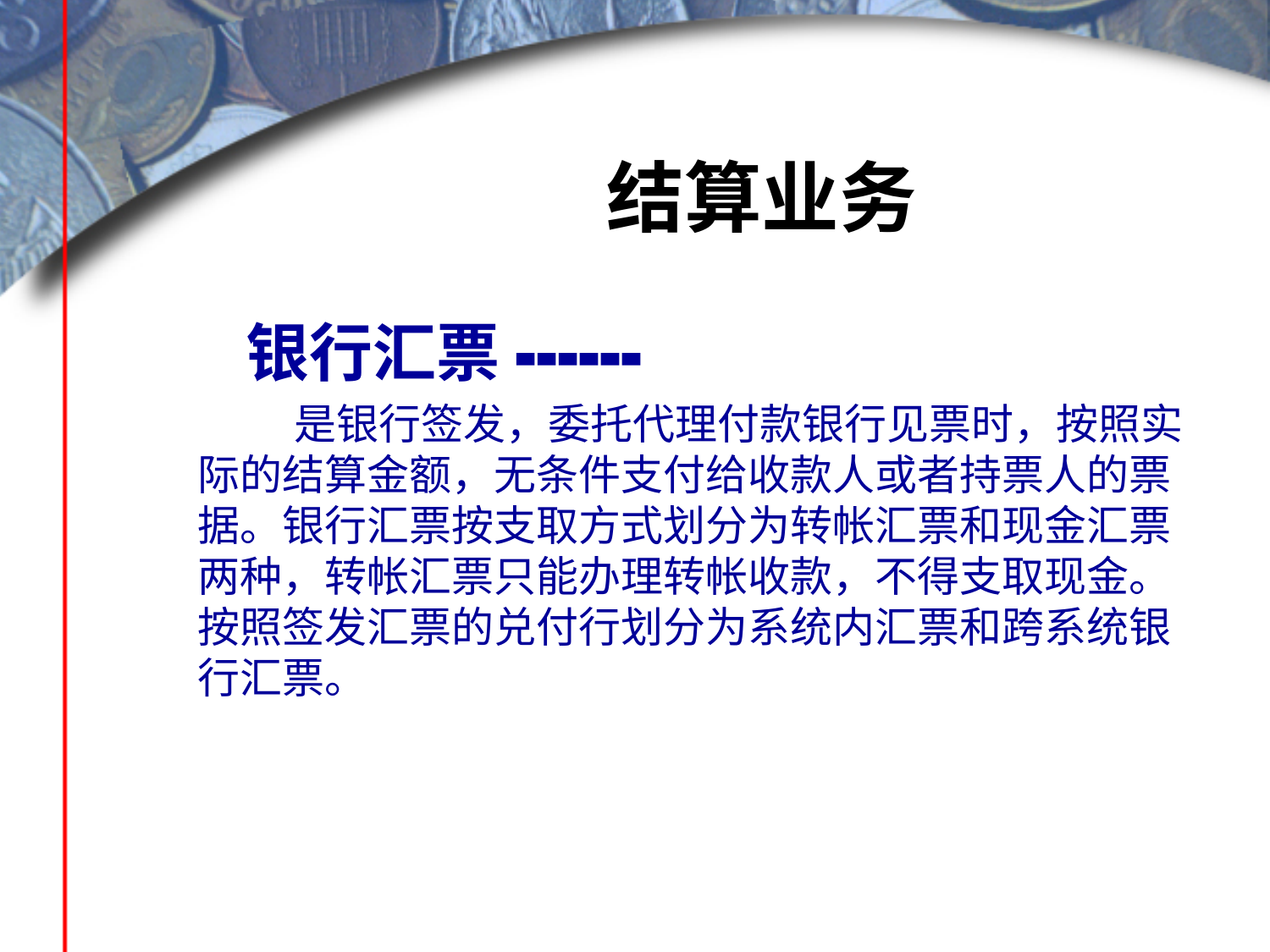

# 结算业务
银行汇票------
    是银行签发，委托代理付款银行见票时，按照实际的结算金额，无条件支付给收款人或者持票人的票据。银行汇票按支取方式划分为转帐汇票和现金汇票两种，转帐汇票只能办理转帐收款，不得支取现金。按照签发汇票的兑付行划分为系统内汇票和跨系统银行汇票。